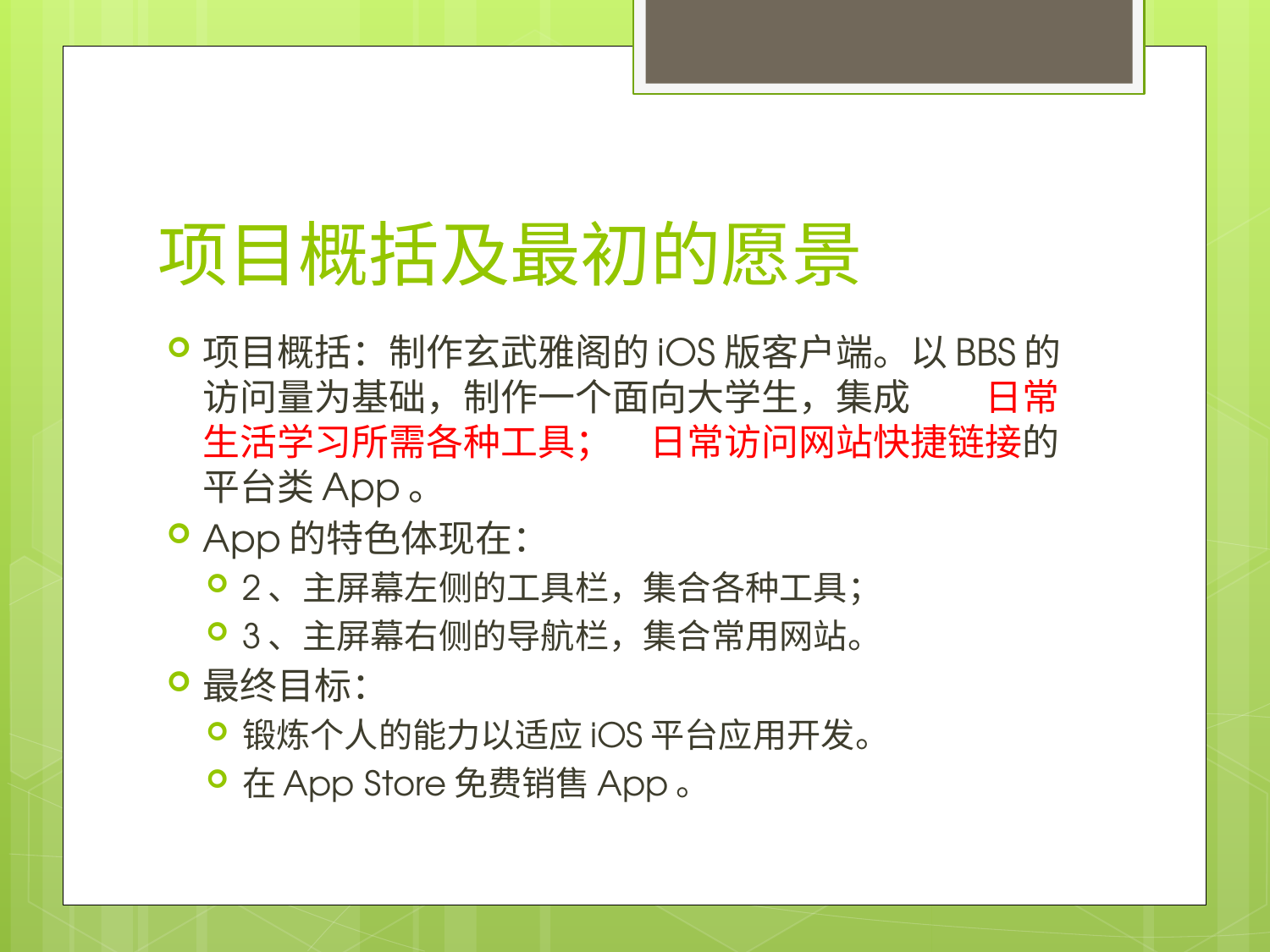

# 项目概括及最初的愿景
项目概括：制作玄武雅阁的iOS版客户端。以BBS的访问量为基础，制作一个面向大学生，集成	日常生活学习所需各种工具；			日常访问网站快捷链接的平台类App。
App的特色体现在：
2、主屏幕左侧的工具栏，集合各种工具；
3、主屏幕右侧的导航栏，集合常用网站。
最终目标：
锻炼个人的能力以适应iOS平台应用开发。
在App Store免费销售App。